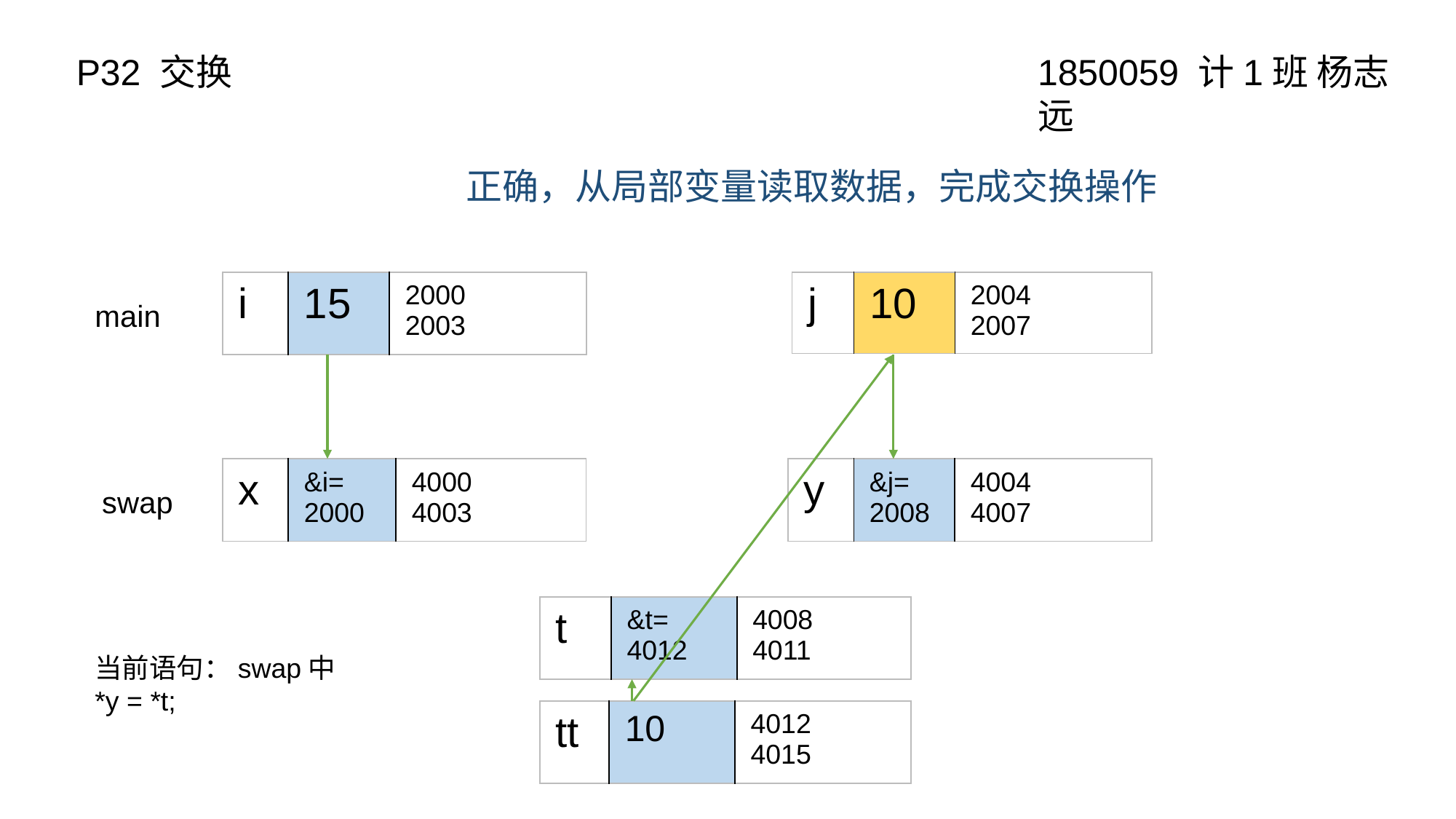

P32 交换
1850059 计1班 杨志远
正确，从局部变量读取数据，完成交换操作
| i | 15 | 2000 2003 |
| --- | --- | --- |
| j | 10 | 2004 2007 |
| --- | --- | --- |
main
| x | &i= 2000 | 4000 4003 |
| --- | --- | --- |
| y | &j= 2008 | 4004 4007 |
| --- | --- | --- |
swap
| t | &t= 4012 | 4008 4011 |
| --- | --- | --- |
当前语句：swap中
*y = *t;
| tt | 10 | 4012 4015 |
| --- | --- | --- |